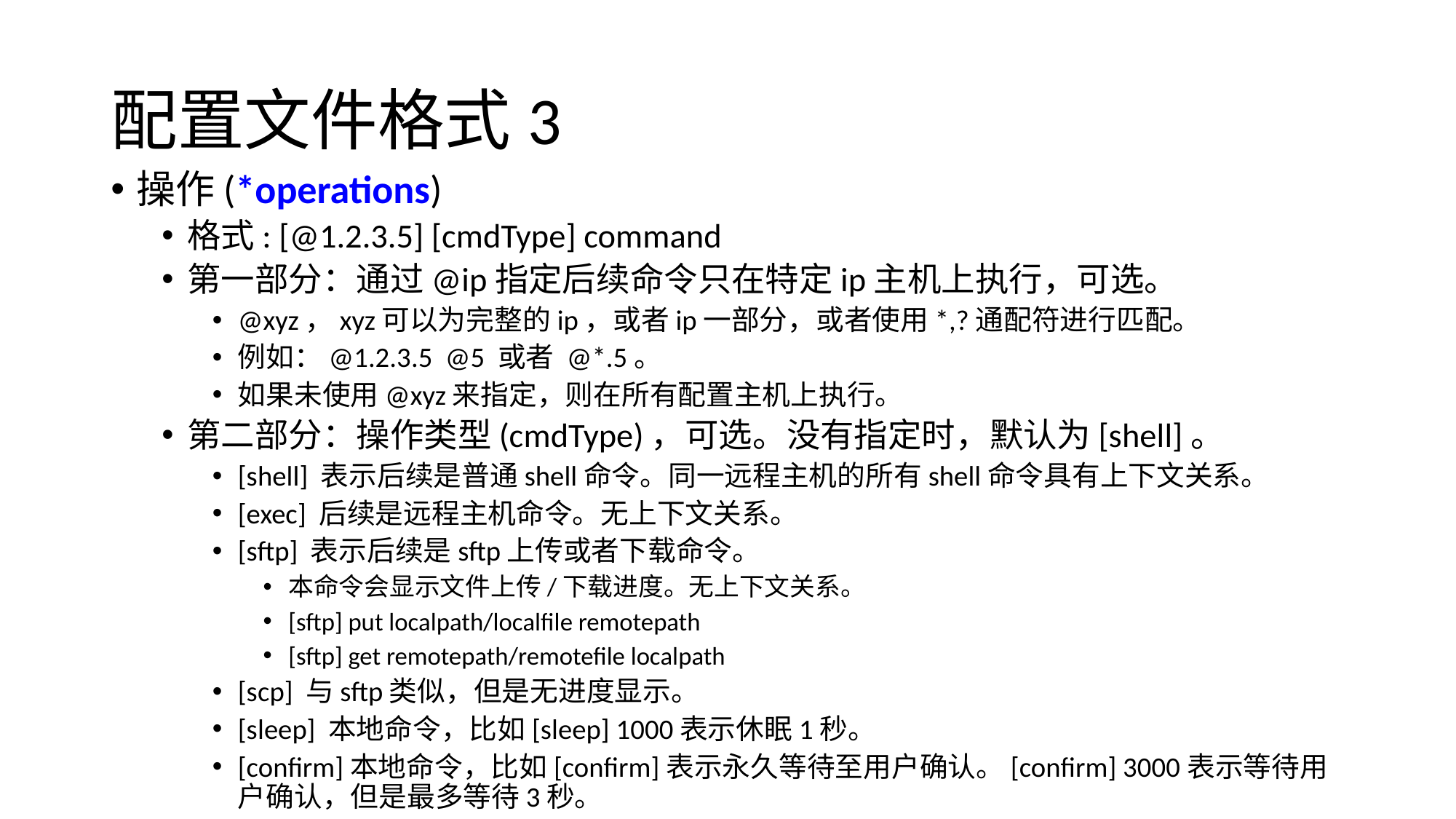

# 配置文件格式3
操作(*operations)
格式: [@1.2.3.5] [cmdType] command
第一部分：通过@ip指定后续命令只在特定ip主机上执行，可选。
@xyz，xyz可以为完整的ip，或者ip一部分，或者使用*,?通配符进行匹配。
例如：@1.2.3.5  @5 或者 @*.5。
如果未使用@xyz来指定，则在所有配置主机上执行。
第二部分：操作类型(cmdType)，可选。没有指定时，默认为[shell]。
[shell] 表示后续是普通shell命令。同一远程主机的所有shell命令具有上下文关系。
[exec] 后续是远程主机命令。无上下文关系。
[sftp] 表示后续是sftp上传或者下载命令。
本命令会显示文件上传/下载进度。无上下文关系。
[sftp] put localpath/localfile remotepath
[sftp] get remotepath/remotefile localpath
[scp] 与sftp类似，但是无进度显示。
[sleep] 本地命令，比如[sleep] 1000表示休眠1秒。
[confirm]本地命令，比如[confirm]表示永久等待至用户确认。[confirm] 3000表示等待用户确认，但是最多等待3秒。